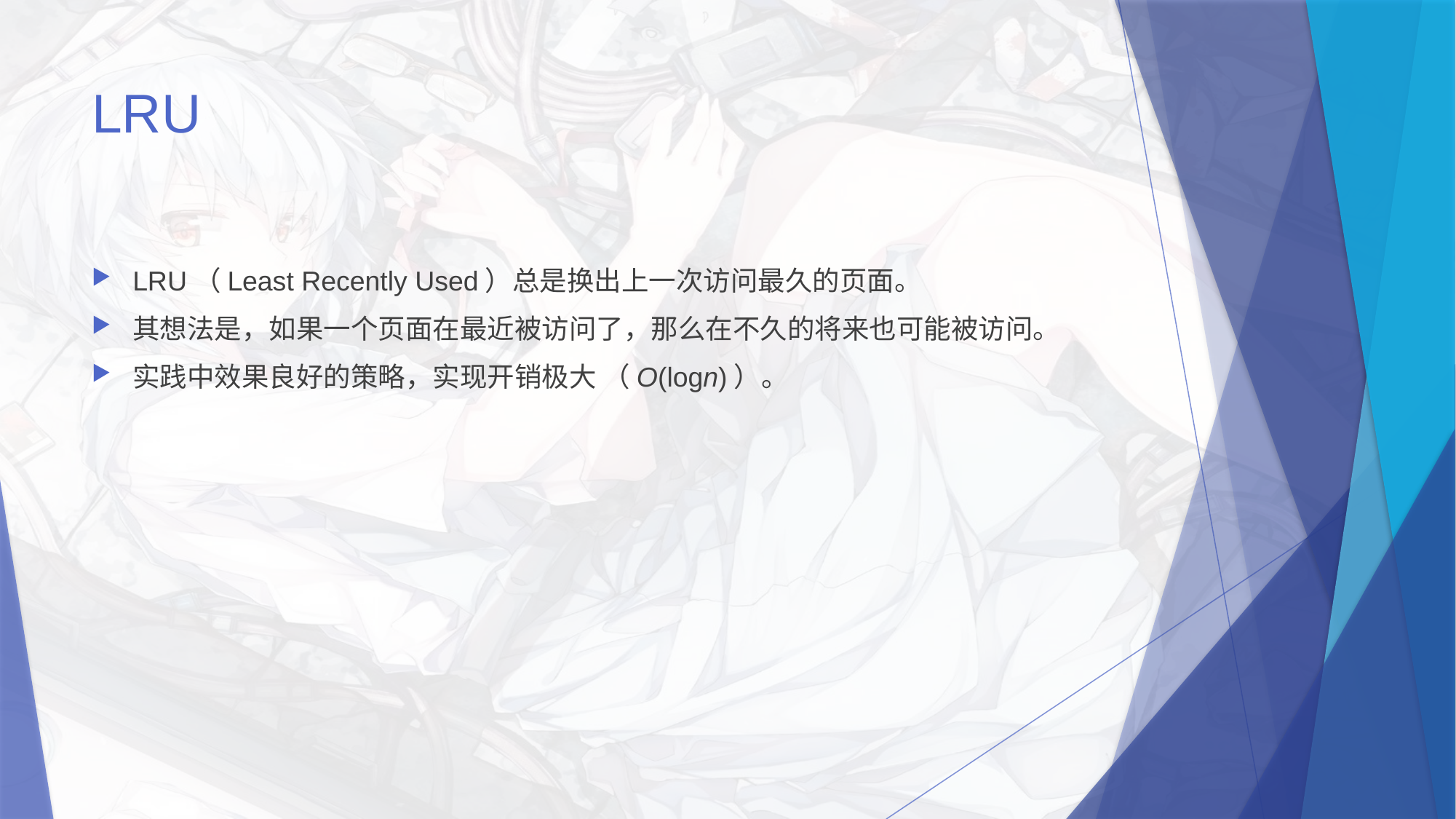

# LRU
LRU（Least Recently Used）总是换出上一次访问最久的页面。
其想法是，如果一个页面在最近被访问了，那么在不久的将来也可能被访问。
实践中效果良好的策略，实现开销极大 （O(logn)）。